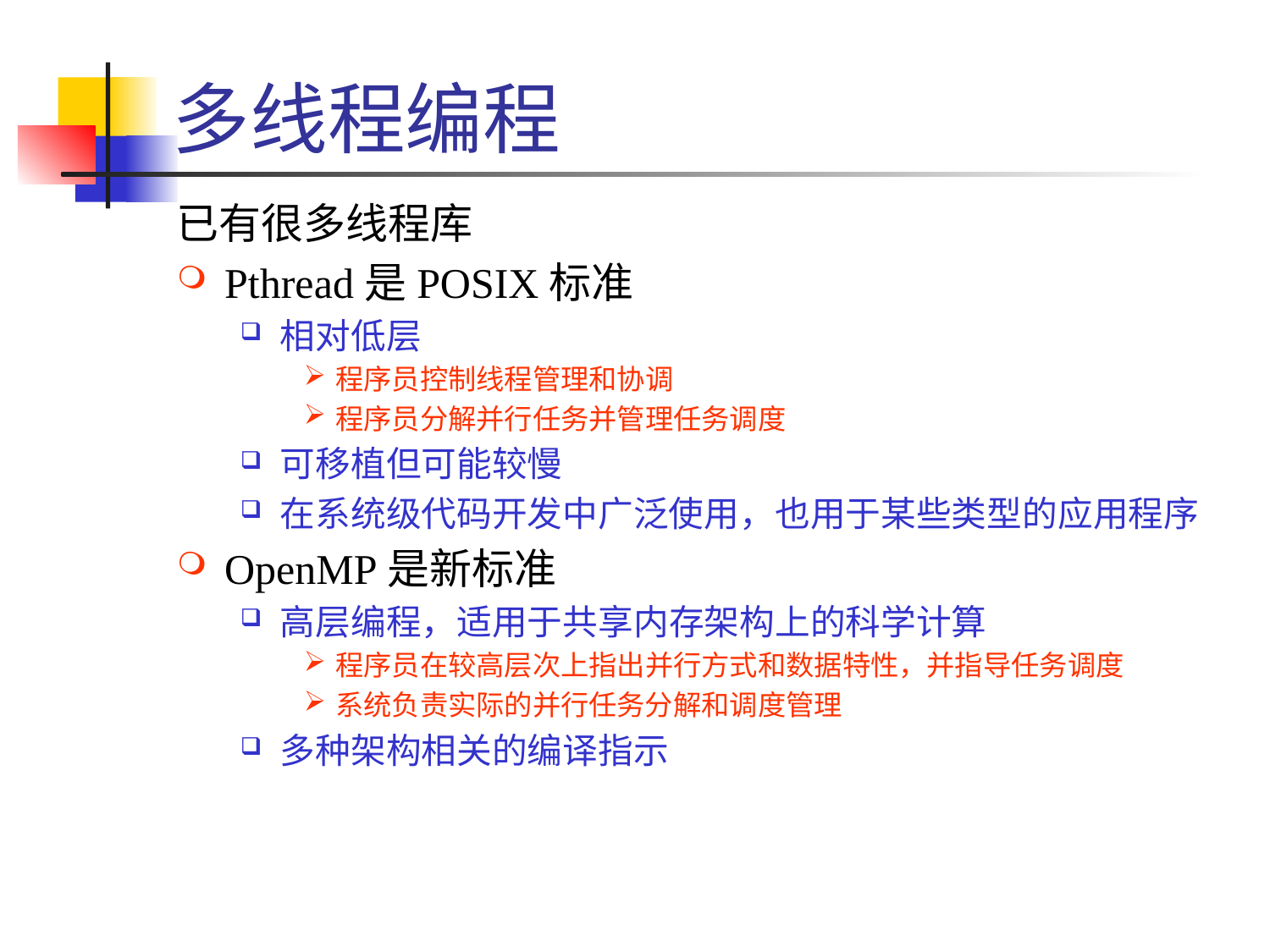

# 多线程编程
已有很多线程库
Pthread是POSIX标准
相对低层
程序员控制线程管理和协调
程序员分解并行任务并管理任务调度
可移植但可能较慢
在系统级代码开发中广泛使用，也用于某些类型的应用程序
OpenMP是新标准
高层编程，适用于共享内存架构上的科学计算
程序员在较高层次上指出并行方式和数据特性，并指导任务调度
系统负责实际的并行任务分解和调度管理
多种架构相关的编译指示